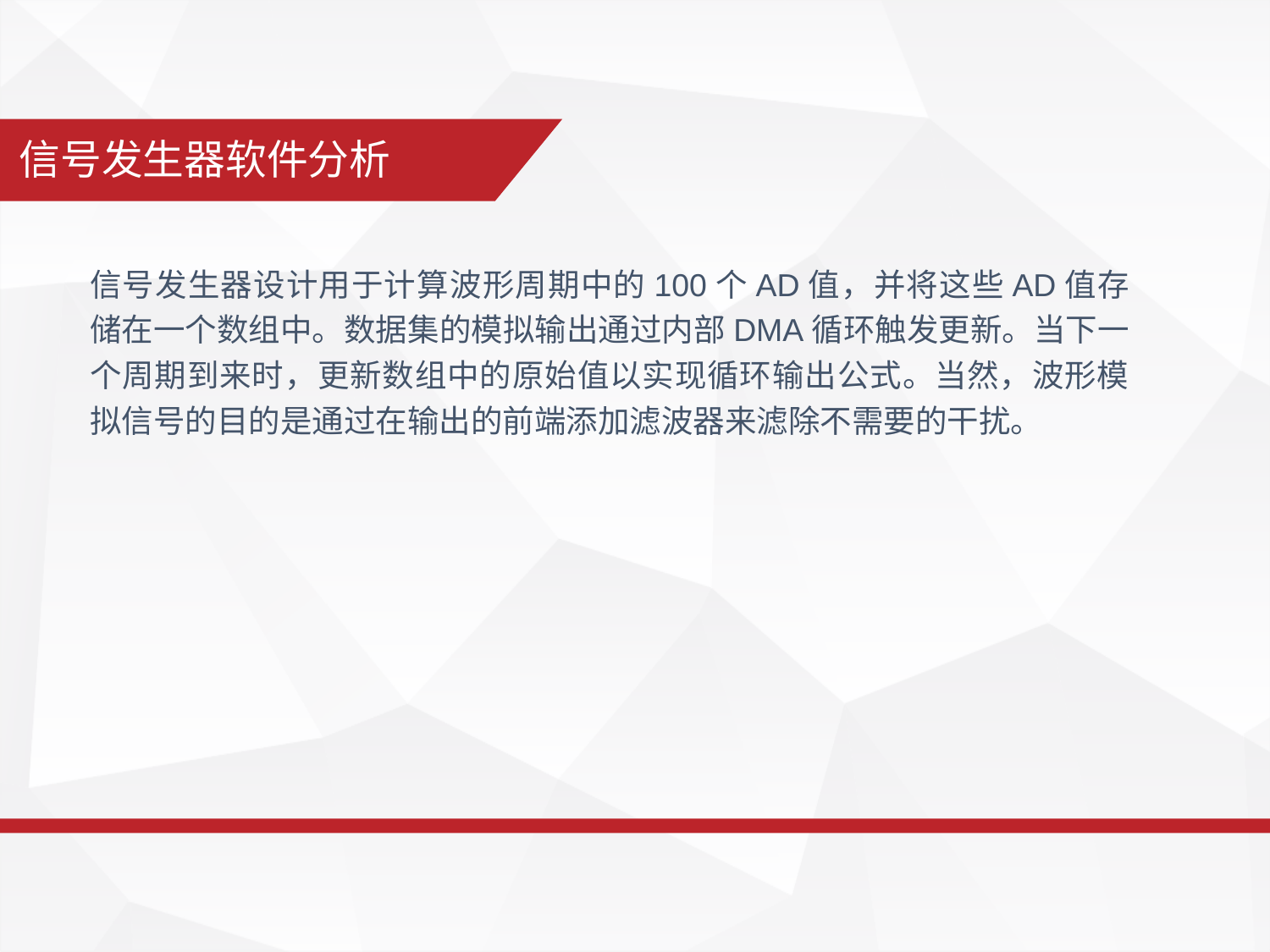

信号发生器软件分析
信号发生器设计用于计算波形周期中的100个AD值，并将这些AD值存储在一个数组中。数据集的模拟输出通过内部DMA循环触发更新。当下一个周期到来时，更新数组中的原始值以实现循环输出公式。当然，波形模拟信号的目的是通过在输出的前端添加滤波器来滤除不需要的干扰。